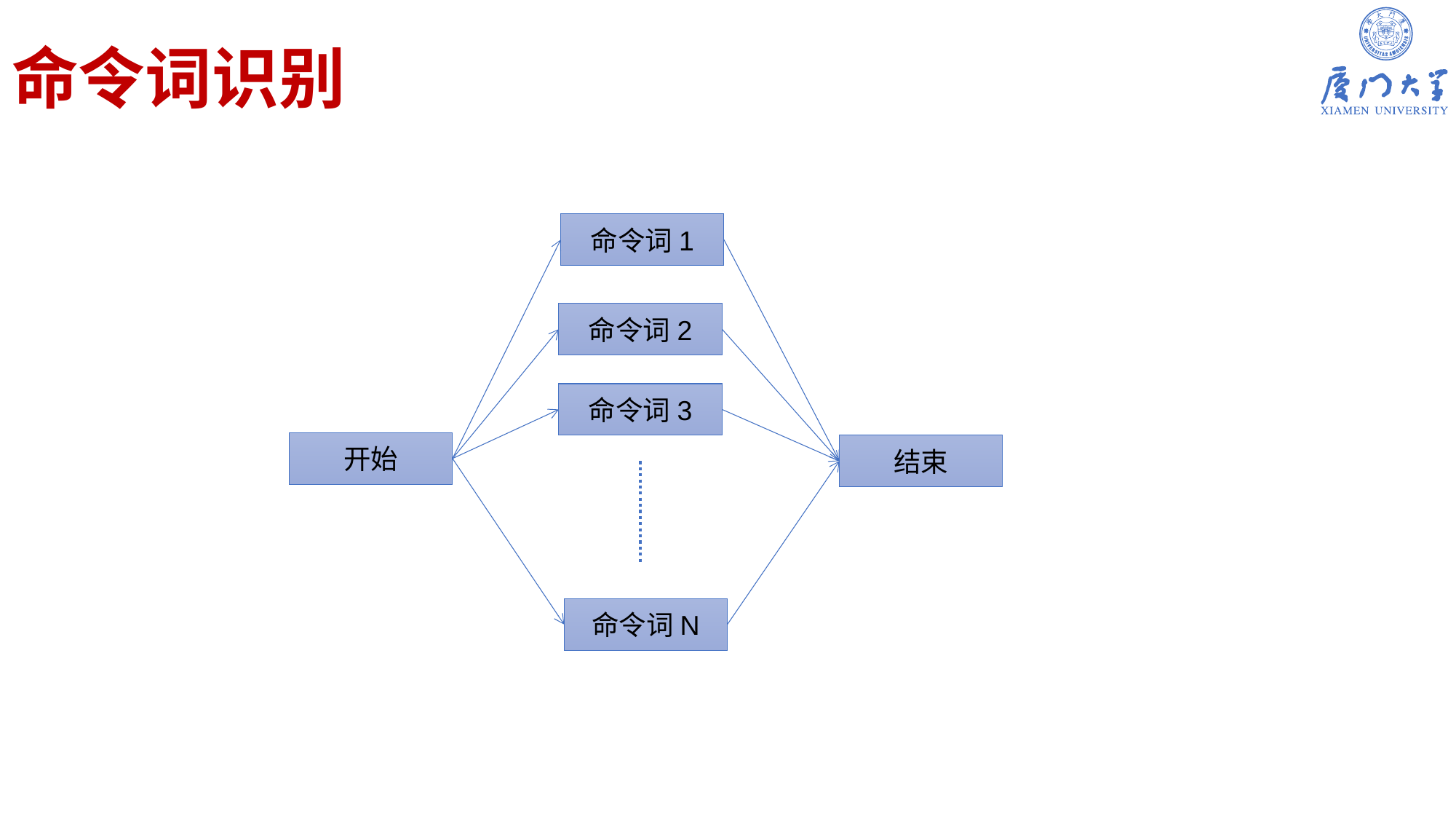

# 命令词识别
命令词1
命令词2
命令词3
开始
结束
命令词N